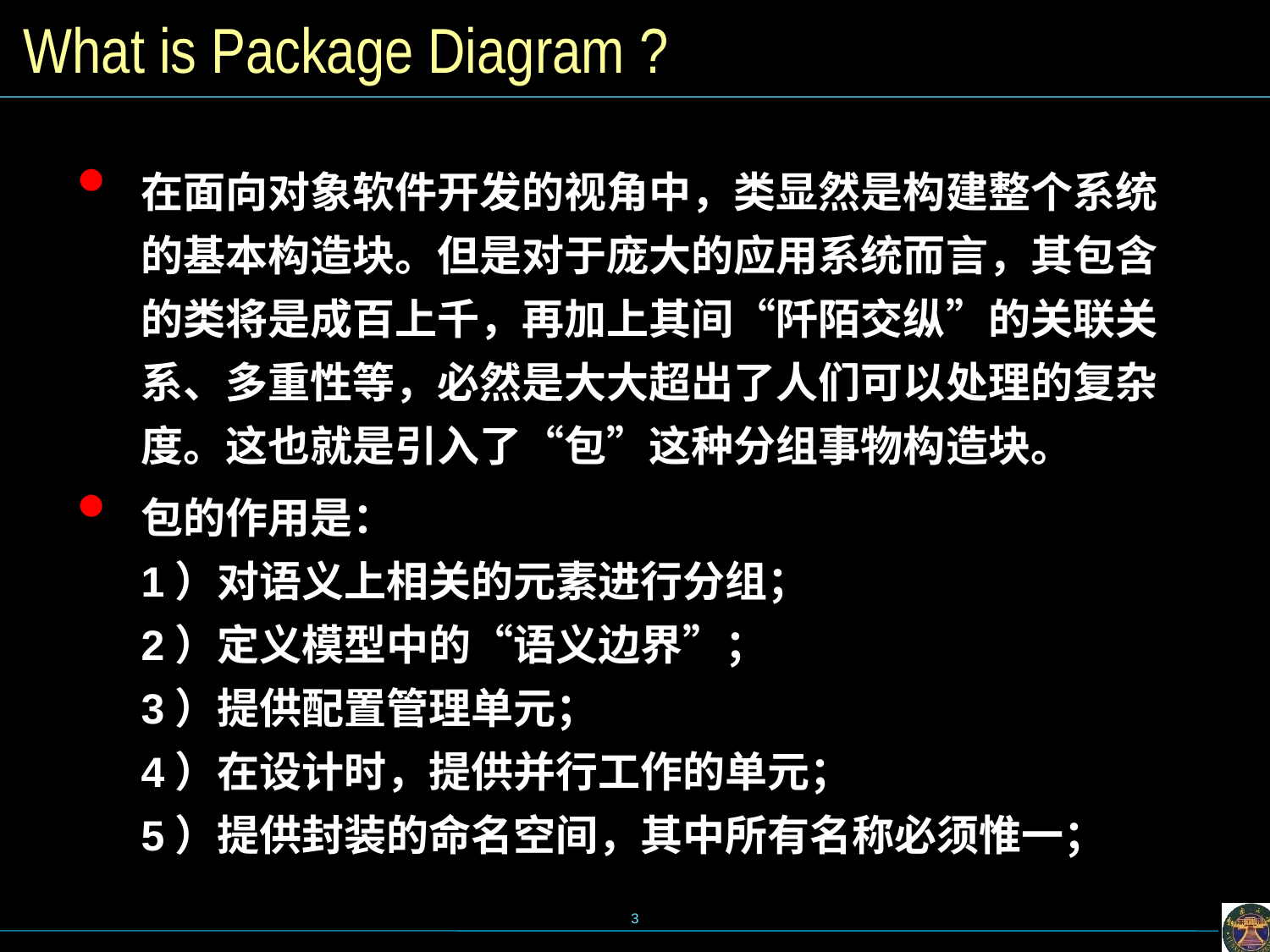

# What is Package Diagram ?
在面向对象软件开发的视角中，类显然是构建整个系统的基本构造块。但是对于庞大的应用系统而言，其包含的类将是成百上千，再加上其间“阡陌交纵”的关联关系、多重性等，必然是大大超出了人们可以处理的复杂度。这也就是引入了“包”这种分组事物构造块。
包的作用是：
1）对语义上相关的元素进行分组；
2）定义模型中的“语义边界”；
3）提供配置管理单元；
4）在设计时，提供并行工作的单元；
5）提供封装的命名空间，其中所有名称必须惟一；